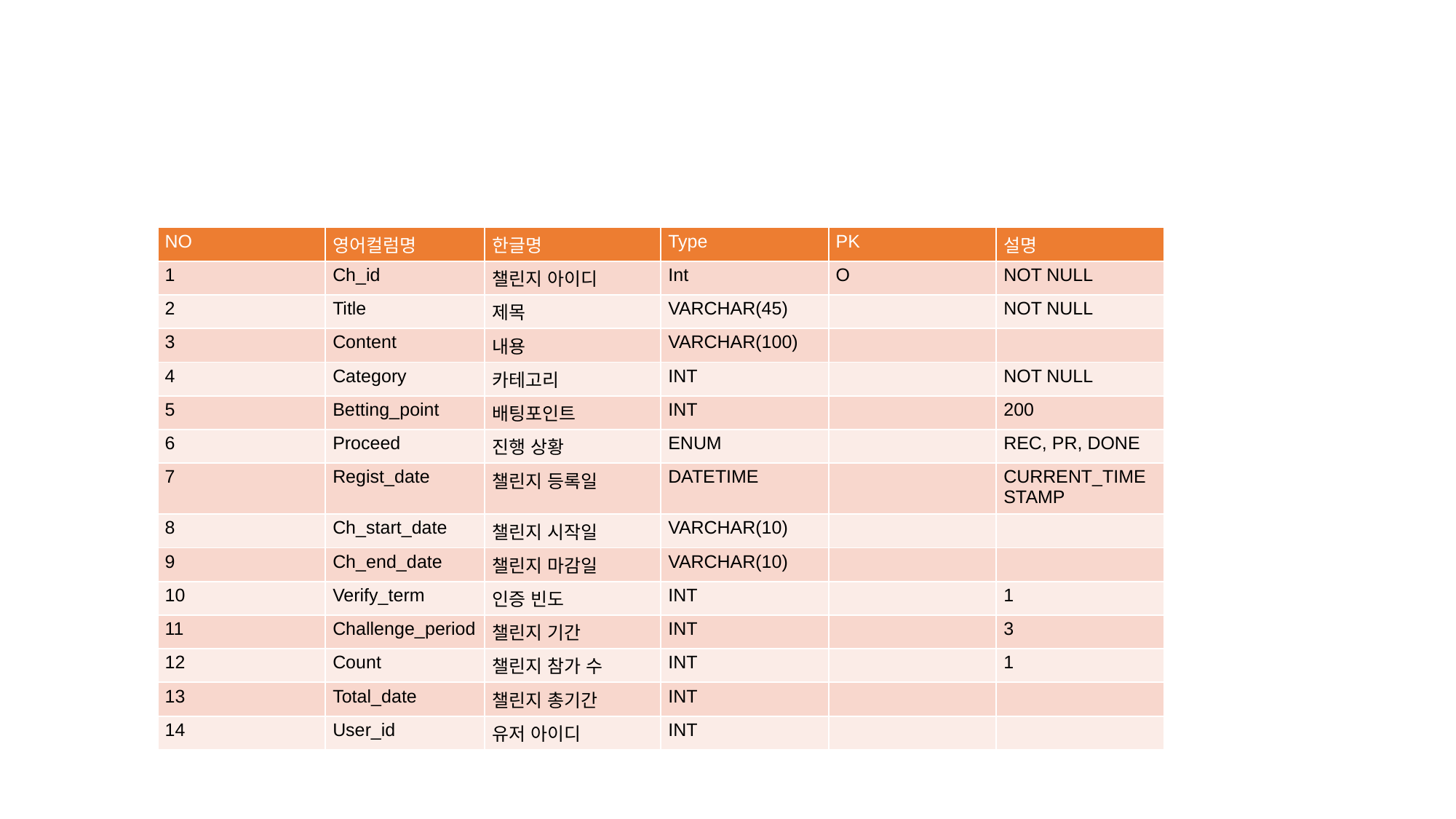

| NO | 영어컬럼명 | 한글명 | Type | PK | 설명 |
| --- | --- | --- | --- | --- | --- |
| 1 | Ch\_id | 챌린지 아이디 | Int | O | NOT NULL |
| 2 | Title | 제목 | VARCHAR(45) |  | NOT NULL |
| 3 | Content | 내용 | VARCHAR(100) |  |  |
| 4 | Category | 카테고리 | INT |  | NOT NULL |
| 5 | Betting\_point | 배팅포인트 | INT |  | 200 |
| 6 | Proceed | 진행 상황 | ENUM |  | REC, PR, DONE |
| 7 | Regist\_date | 챌린지 등록일 | DATETIME |  | CURRENT\_TIMESTAMP |
| 8 | Ch\_start\_date | 챌린지 시작일 | VARCHAR(10) |  |  |
| 9 | Ch\_end\_date | 챌린지 마감일 | VARCHAR(10) |  |  |
| 10 | Verify\_term | 인증 빈도 | INT |  | 1 |
| 11 | Challenge\_period | 챌린지 기간 | INT |  | 3 |
| 12 | Count | 챌린지 참가 수 | INT |  | 1 |
| 13 | Total\_date | 챌린지 총기간 | INT |  |  |
| 14 | User\_id | 유저 아이디 | INT |  |  |